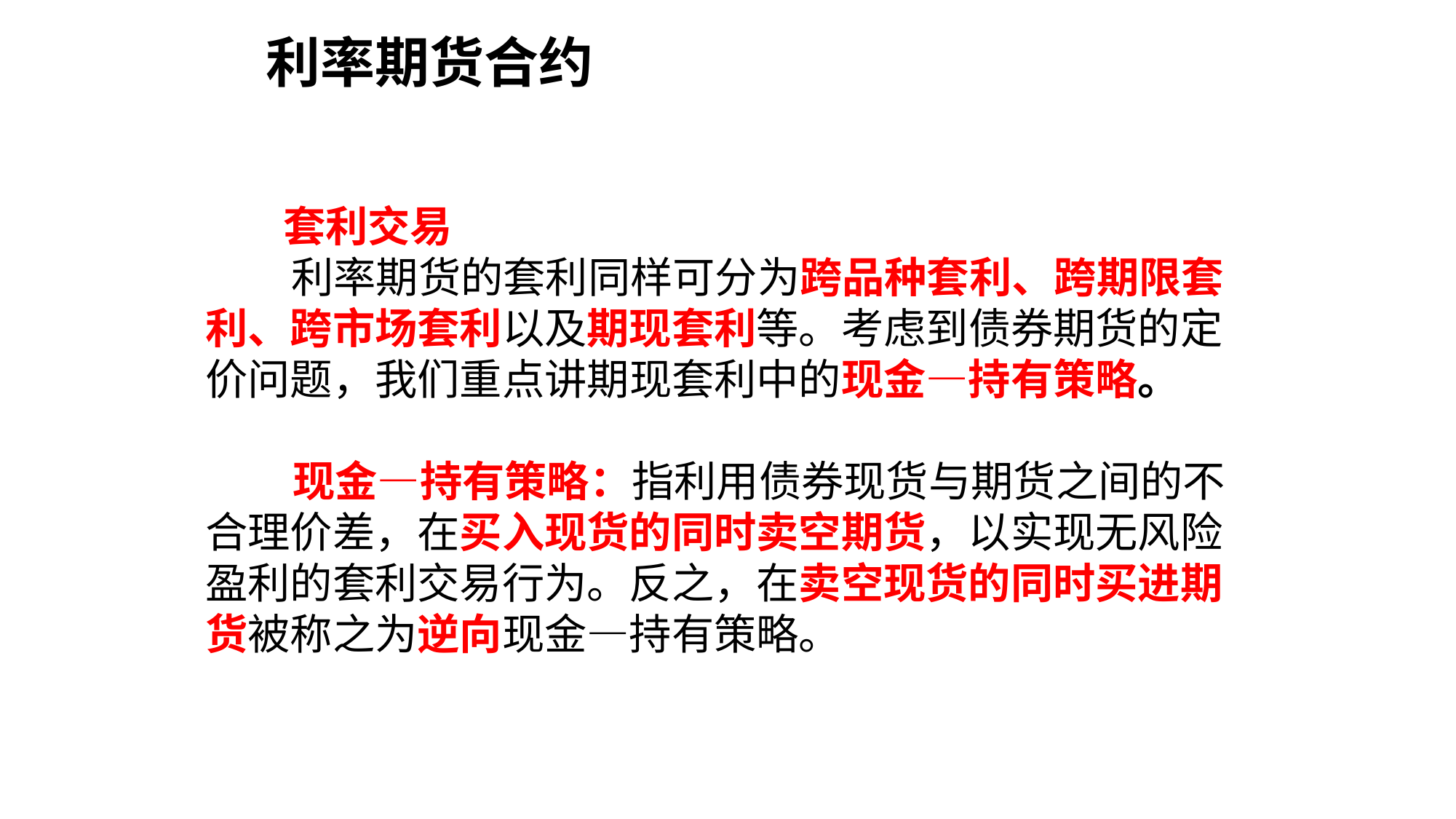

利率期货合约
       套利交易
        利率期货的套利同样可分为跨品种套利、跨期限套利、跨市场套利以及期现套利等。考虑到债券期货的定价问题，我们重点讲期现套利中的现金—持有策略。

        现金—持有策略：指利用债券现货与期货之间的不合理价差，在买入现货的同时卖空期货，以实现无风险盈利的套利交易行为。反之，在卖空现货的同时买进期货被称之为逆向现金—持有策略。